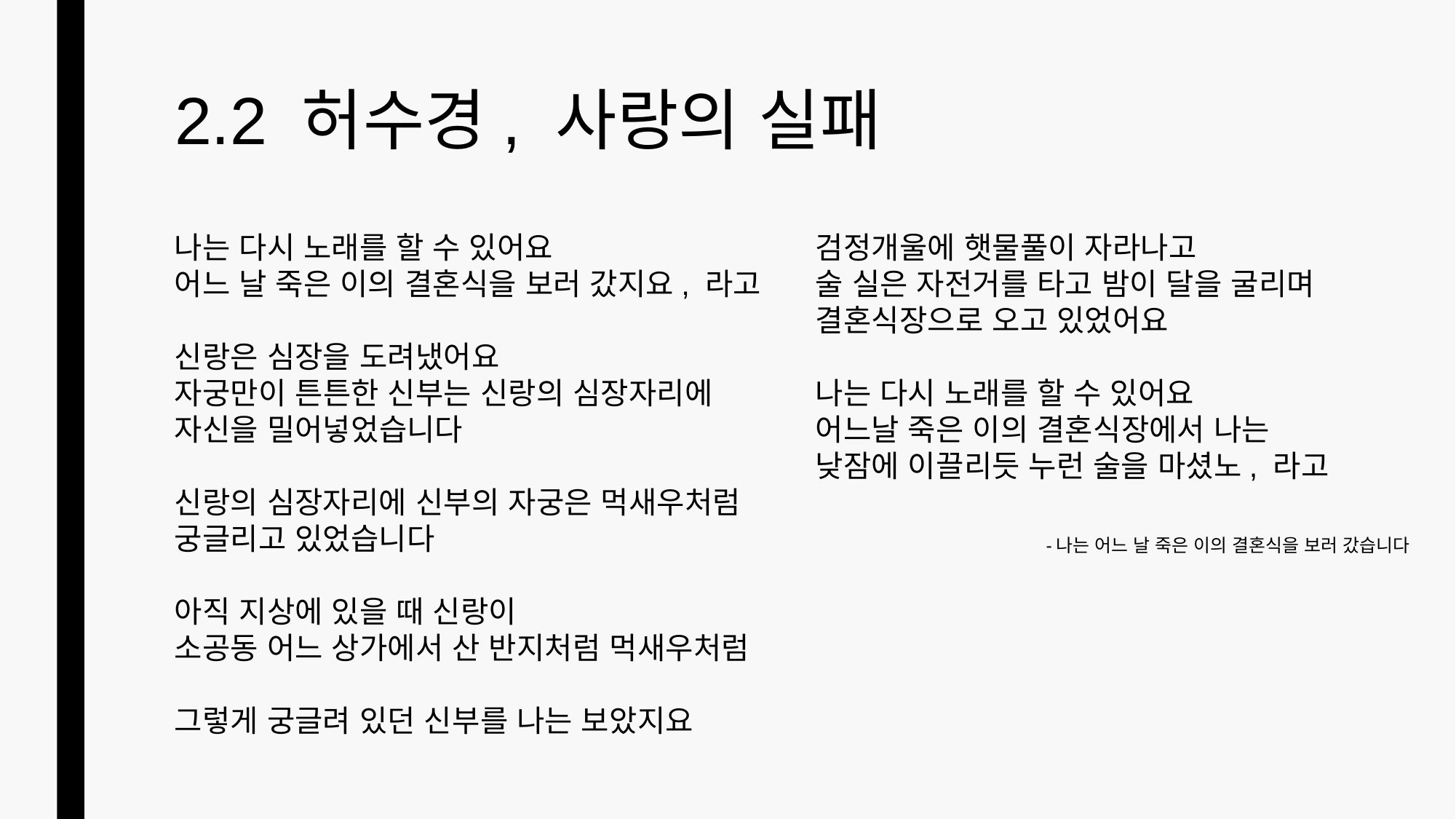

# 2.2 허수경, 사랑의 실패
나는 다시 노래를 할 수 있어요
어느 날 죽은 이의 결혼식을 보러 갔지요, 라고

신랑은 심장을 도려냈어요
자궁만이 튼튼한 신부는 신랑의 심장자리에
자신을 밀어넣었습니다

신랑의 심장자리에 신부의 자궁은 먹새우처럼 궁글리고 있었습니다

아직 지상에 있을 때 신랑이
소공동 어느 상가에서 산 반지처럼 먹새우처럼

그렇게 궁글려 있던 신부를 나는 보았지요

검정개울에 햇물풀이 자라나고
술 실은 자전거를 타고 밤이 달을 굴리며 결혼식장으로 오고 있었어요

나는 다시 노래를 할 수 있어요
어느날 죽은 이의 결혼식장에서 나는
낮잠에 이끌리듯 누런 술을 마셨노, 라고

-나는 어느 날 죽은 이의 결혼식을 보러 갔습니다